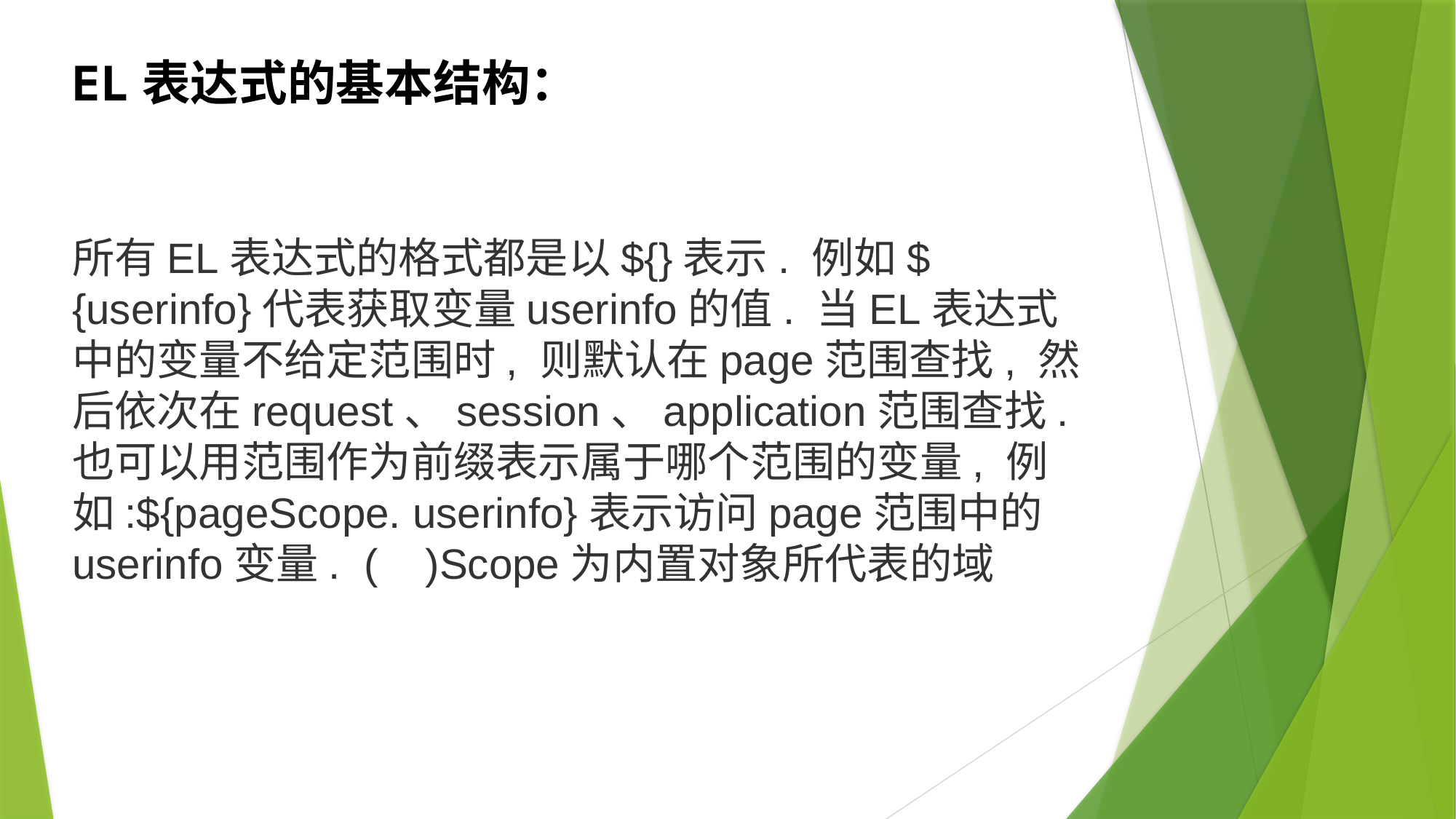

EL表达式的基本结构：
所有EL表达式的格式都是以${}表示. 例如${userinfo}代表获取变量userinfo的值. 当EL表达式中的变量不给定范围时, 则默认在page范围查找, 然后依次在request、session、application范围查找. 也可以用范围作为前缀表示属于哪个范围的变量, 例如:${pageScope. userinfo}表示访问page范围中的userinfo变量.  (    )Scope为内置对象所代表的域